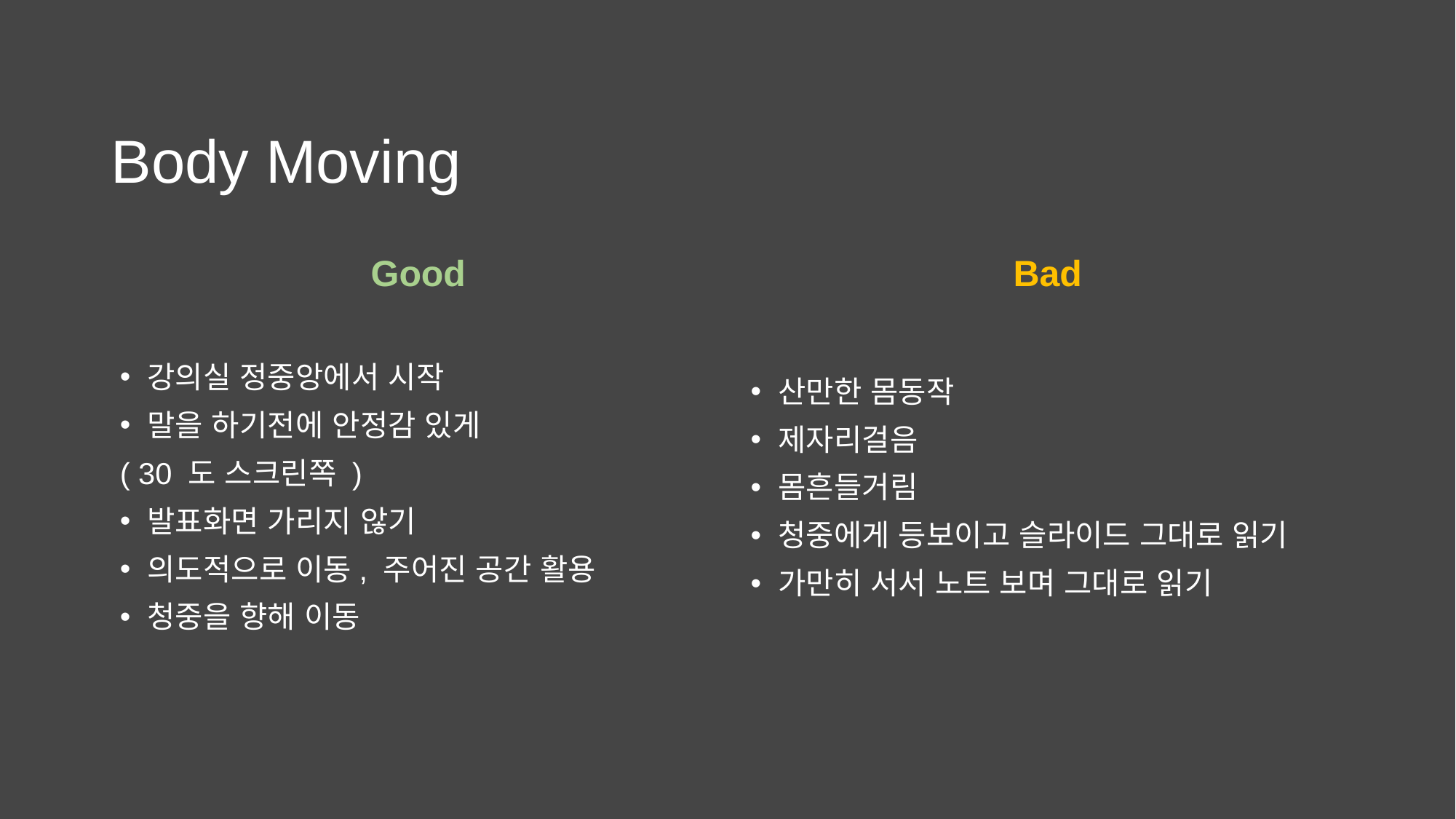

# Body Moving
Good
Bad

강의실 정중앙에서 시작
말을 하기전에 안정감 있게
( 30 도 스크린쪽 )
발표화면 가리지 않기
의도적으로 이동, 주어진 공간 활용
청중을 향해 이동

산만한 몸동작
제자리걸음
몸흔들거림
청중에게 등보이고 슬라이드 그대로 읽기
가만히 서서 노트 보며 그대로 읽기